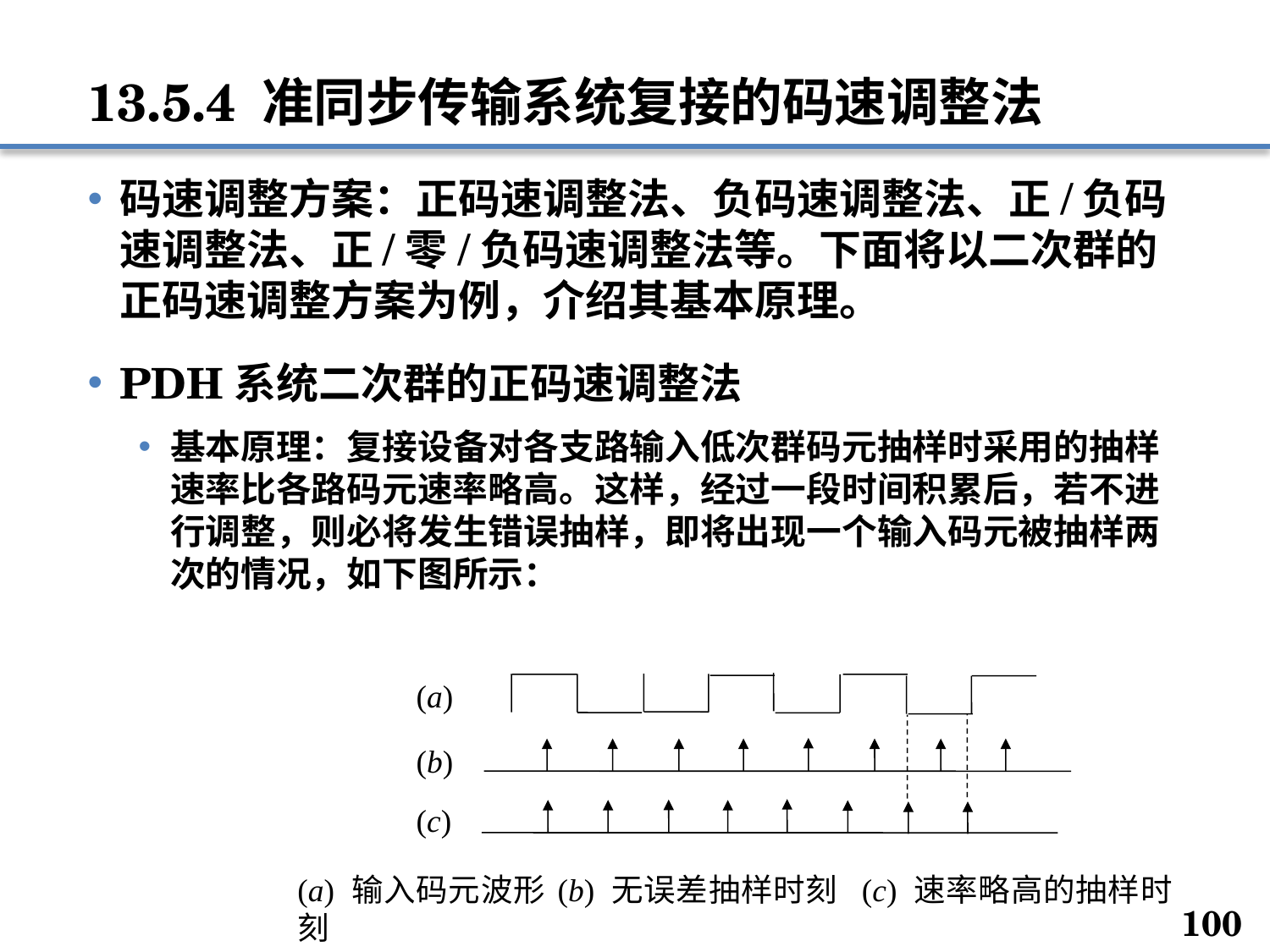

# 13.5.4 准同步传输系统复接的码速调整法
码速调整方案：正码速调整法、负码速调整法、正/负码速调整法、正/零/负码速调整法等。下面将以二次群的正码速调整方案为例，介绍其基本原理。
PDH系统二次群的正码速调整法
基本原理：复接设备对各支路输入低次群码元抽样时采用的抽样速率比各路码元速率略高。这样，经过一段时间积累后，若不进行调整，则必将发生错误抽样，即将出现一个输入码元被抽样两次的情况，如下图所示：

(a)
(b)
(c)

(a) 输入码元波形	(b) 无误差抽样时刻  (c) 速率略高的抽样时刻
100